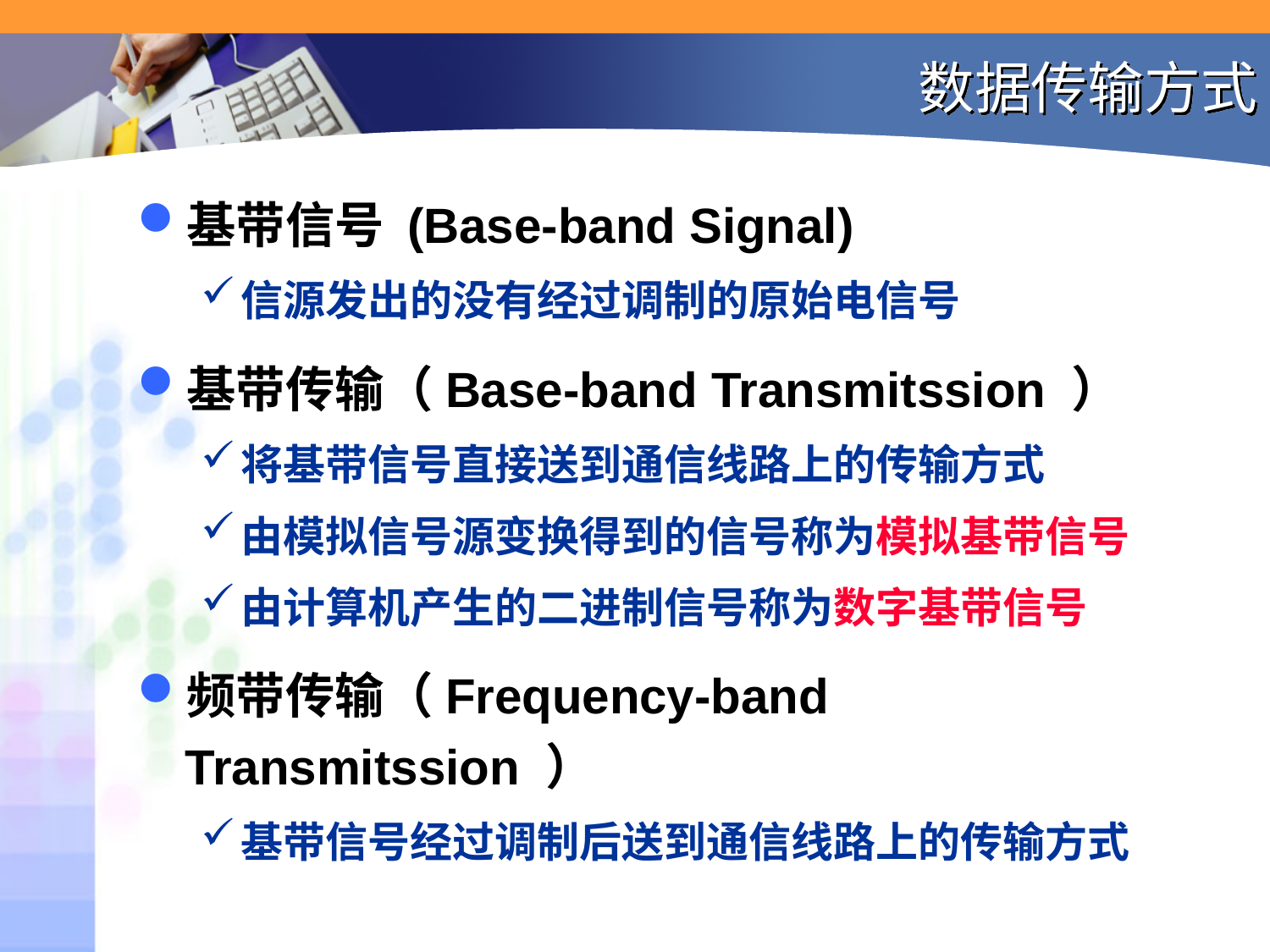

# 数据传输方式
基带信号 (Base-band Signal)
信源发出的没有经过调制的原始电信号
基带传输（Base-band Transmitssion ）
将基带信号直接送到通信线路上的传输方式
由模拟信号源变换得到的信号称为模拟基带信号
由计算机产生的二进制信号称为数字基带信号
频带传输（Frequency-band Transmitssion ）
基带信号经过调制后送到通信线路上的传输方式